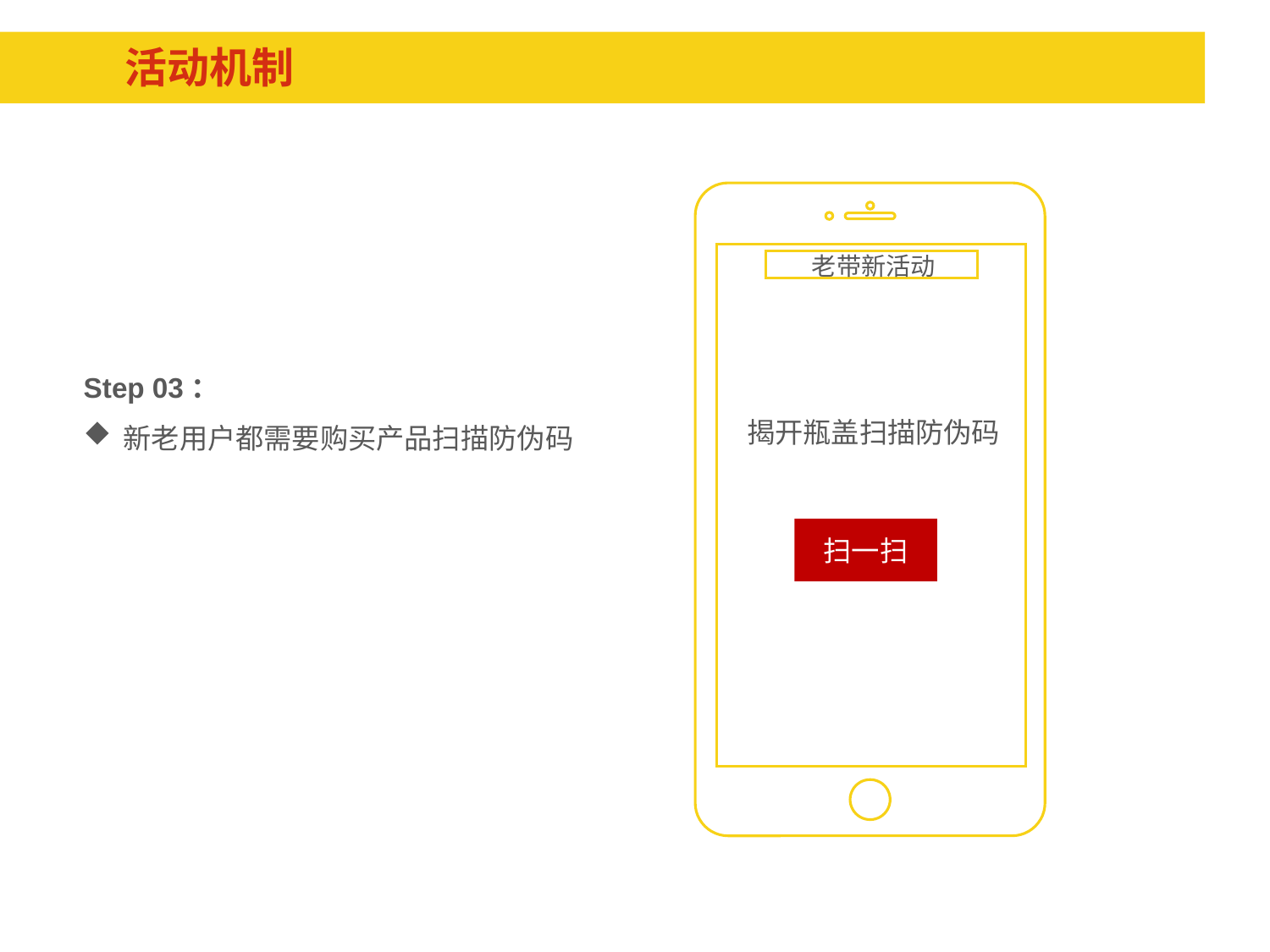

# 活动机制

Scan Promotion QR Code

老带新活动
Step 03：
新老用户都需要购买产品扫描防伪码
揭开瓶盖扫描防伪码
扫一扫